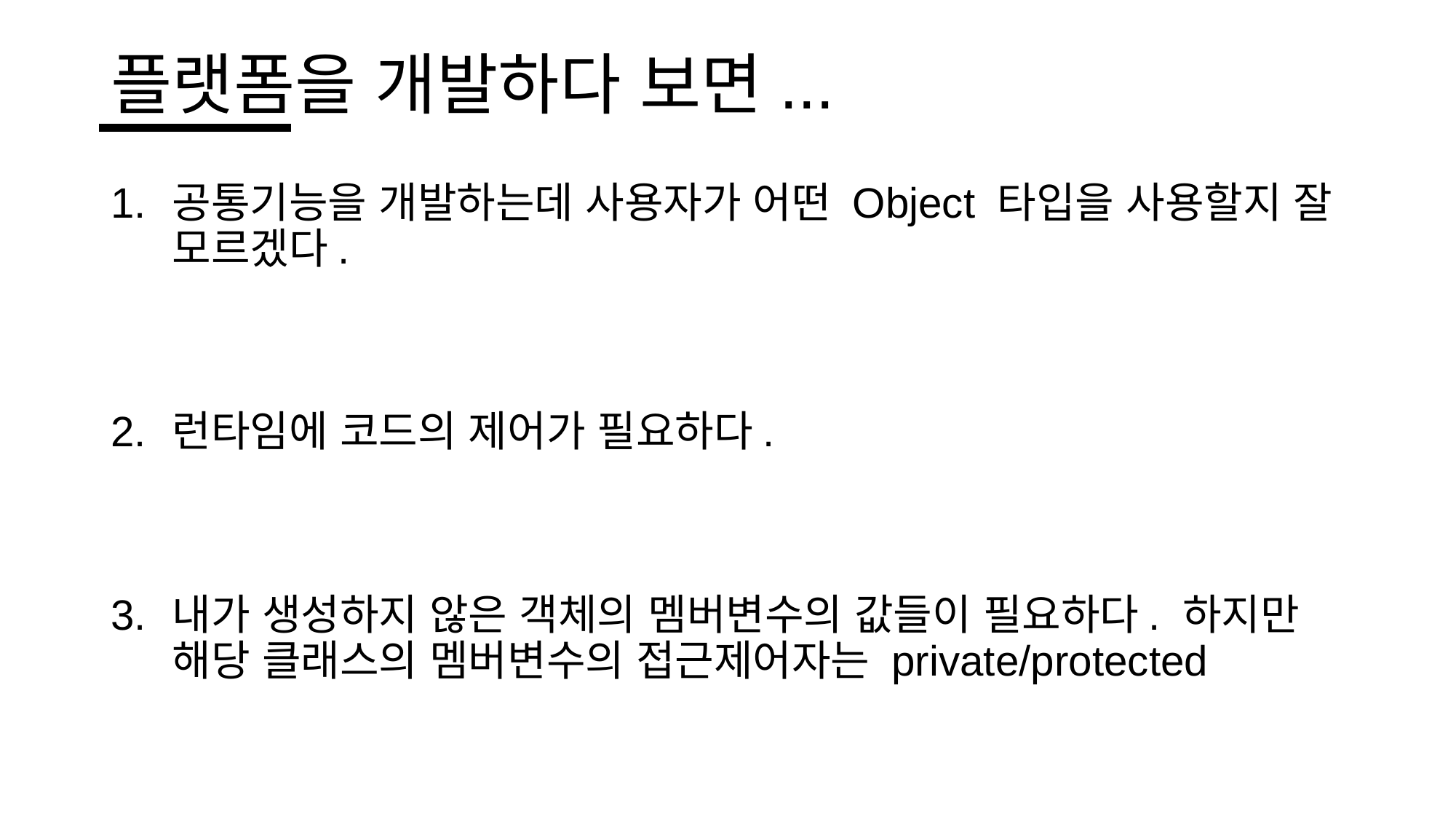

# 플랫폼을 개발하다 보면...

공통기능을 개발하는데 사용자가 어떤 Object 타입을 사용할지 잘 모르겠다.

런타임에 코드의 제어가 필요하다.

내가 생성하지 않은 객체의 멤버변수의 값들이 필요하다. 하지만 해당 클래스의 멤버변수의 접근제어자는 private/protected